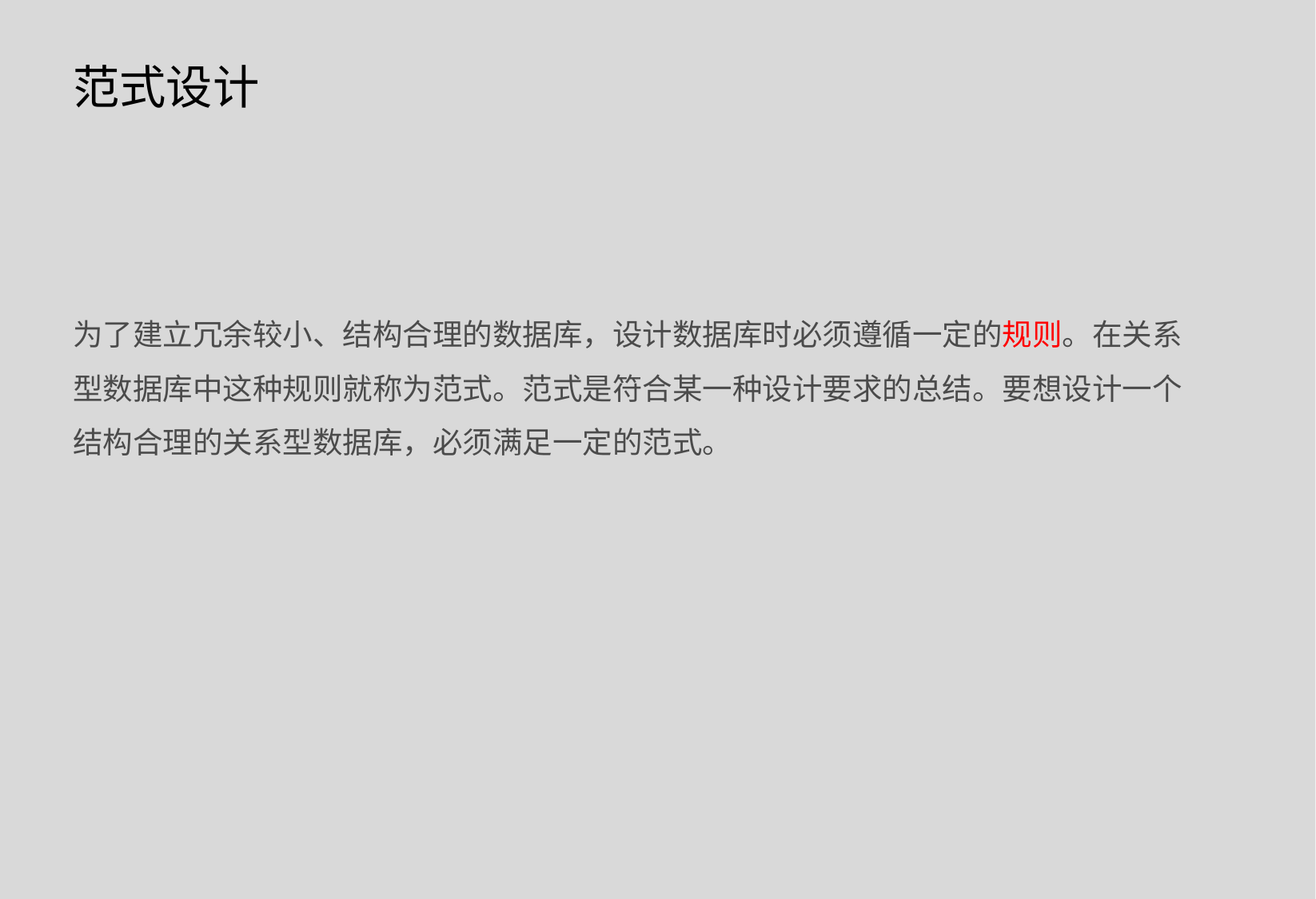

范式设计

为了建立冗余较小、结构合理的数据库，设计数据库时必须遵循一定的规则。在关系型数据库中这种规则就称为范式。范式是符合某一种设计要求的总结。要想设计一个结构合理的关系型数据库，必须满足一定的范式。